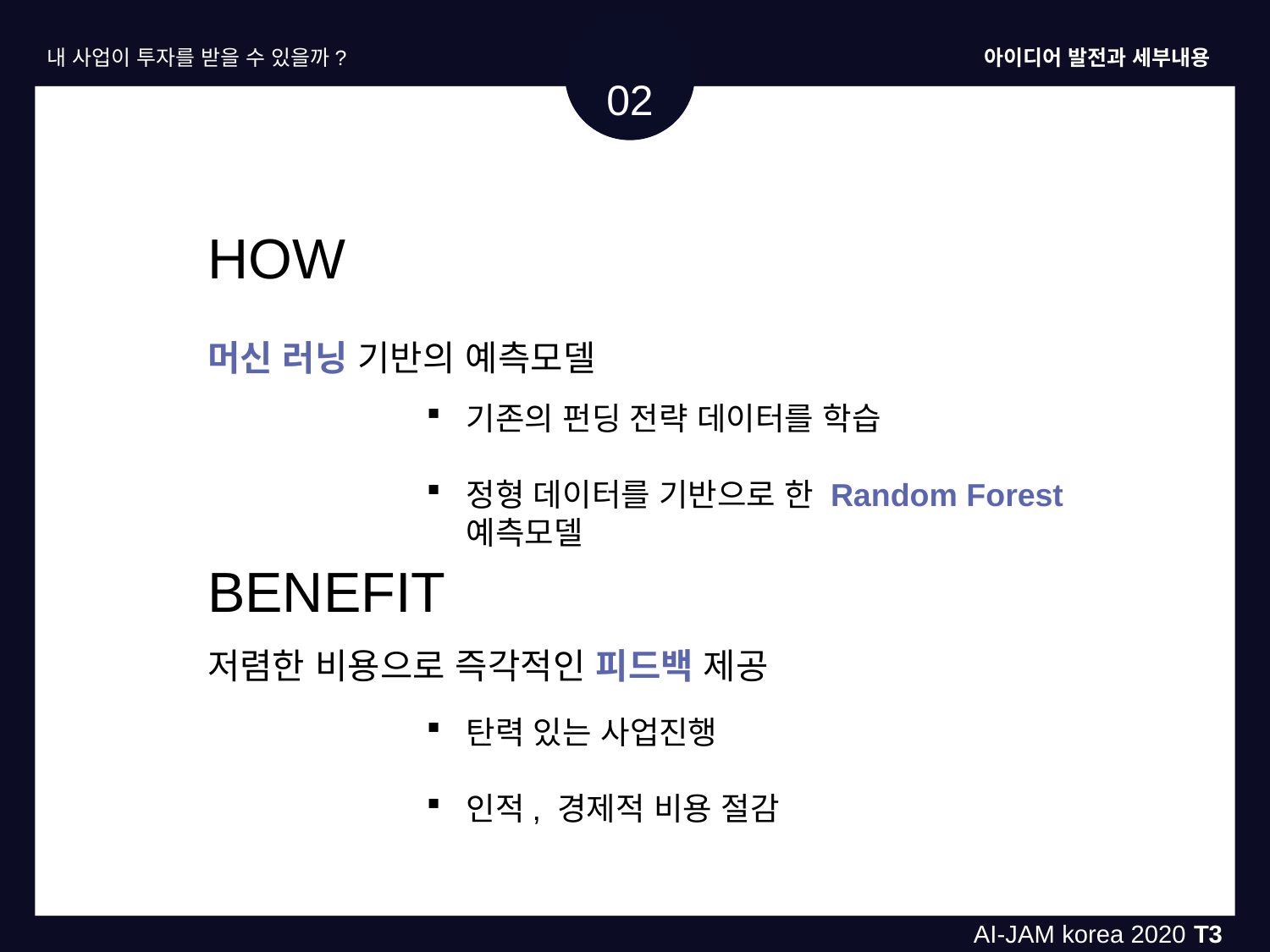

내 사업이 투자를 받을 수 있을까?
아이디어 발전과 세부내용
02

HOW
머신 러닝 기반의 예측모델

기존의 펀딩 전략 데이터를 학습

정형 데이터를 기반으로 한 Random Forest 예측모델
BENEFIT
저렴한 비용으로 즉각적인 피드백 제공
탄력 있는 사업진행

인적, 경제적 비용 절감
AI-JAM korea 2020 T3